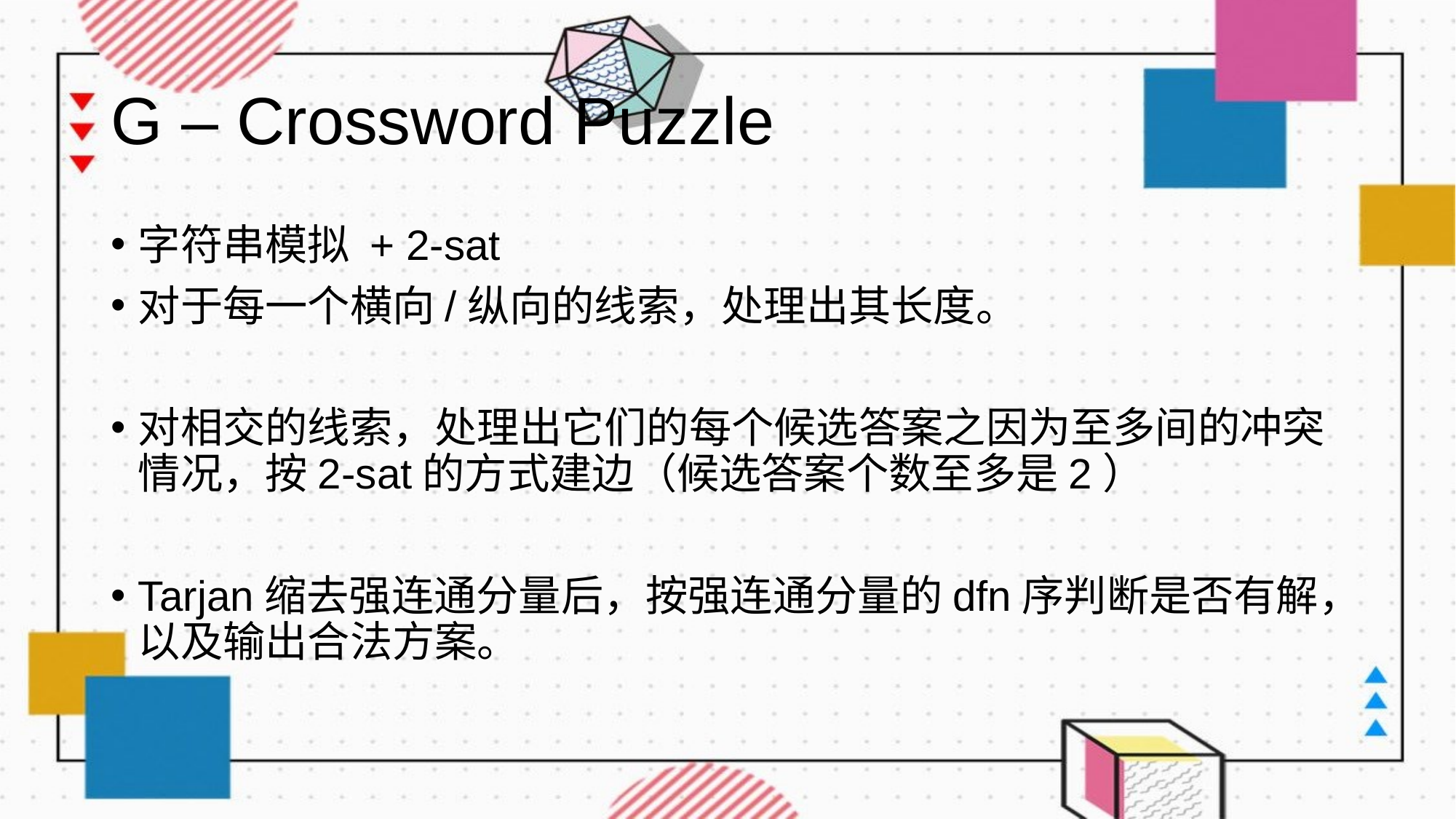

# G – Crossword Puzzle
字符串模拟 + 2-sat
对于每一个横向/纵向的线索，处理出其长度。

对相交的线索，处理出它们的每个候选答案之因为至多间的冲突情况，按2-sat的方式建边（候选答案个数至多是2）

Tarjan缩去强连通分量后，按强连通分量的dfn序判断是否有解，以及输出合法方案。